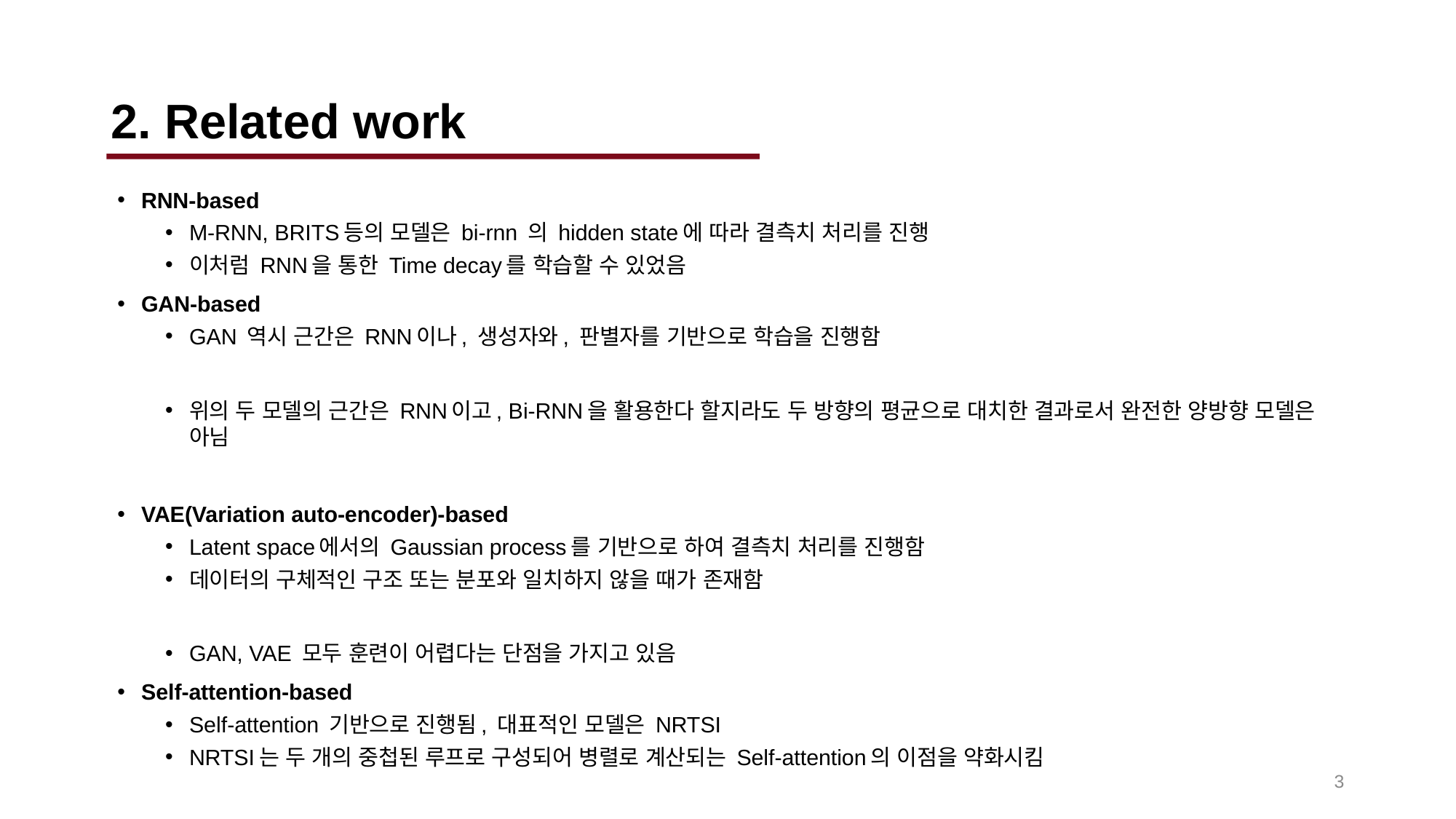

# 2. Related work

RNN-based
M-RNN, BRITS등의 모델은 bi-rnn 의 hidden state에 따라 결측치 처리를 진행
이처럼 RNN을 통한 Time decay를 학습할 수 있었음
GAN-based
GAN 역시 근간은 RNN이나, 생성자와, 판별자를 기반으로 학습을 진행함

위의 두 모델의 근간은 RNN이고, Bi-RNN을 활용한다 할지라도 두 방향의 평균으로 대치한 결과로서 완전한 양방향 모델은 아님

VAE(Variation auto-encoder)-based
Latent space에서의 Gaussian process를 기반으로 하여 결측치 처리를 진행함
데이터의 구체적인 구조 또는 분포와 일치하지 않을 때가 존재함

GAN, VAE 모두 훈련이 어렵다는 단점을 가지고 있음
Self-attention-based
Self-attention 기반으로 진행됨, 대표적인 모델은 NRTSI
NRTSI는 두 개의 중첩된 루프로 구성되어 병렬로 계산되는 Self-attention의 이점을 약화시킴

3